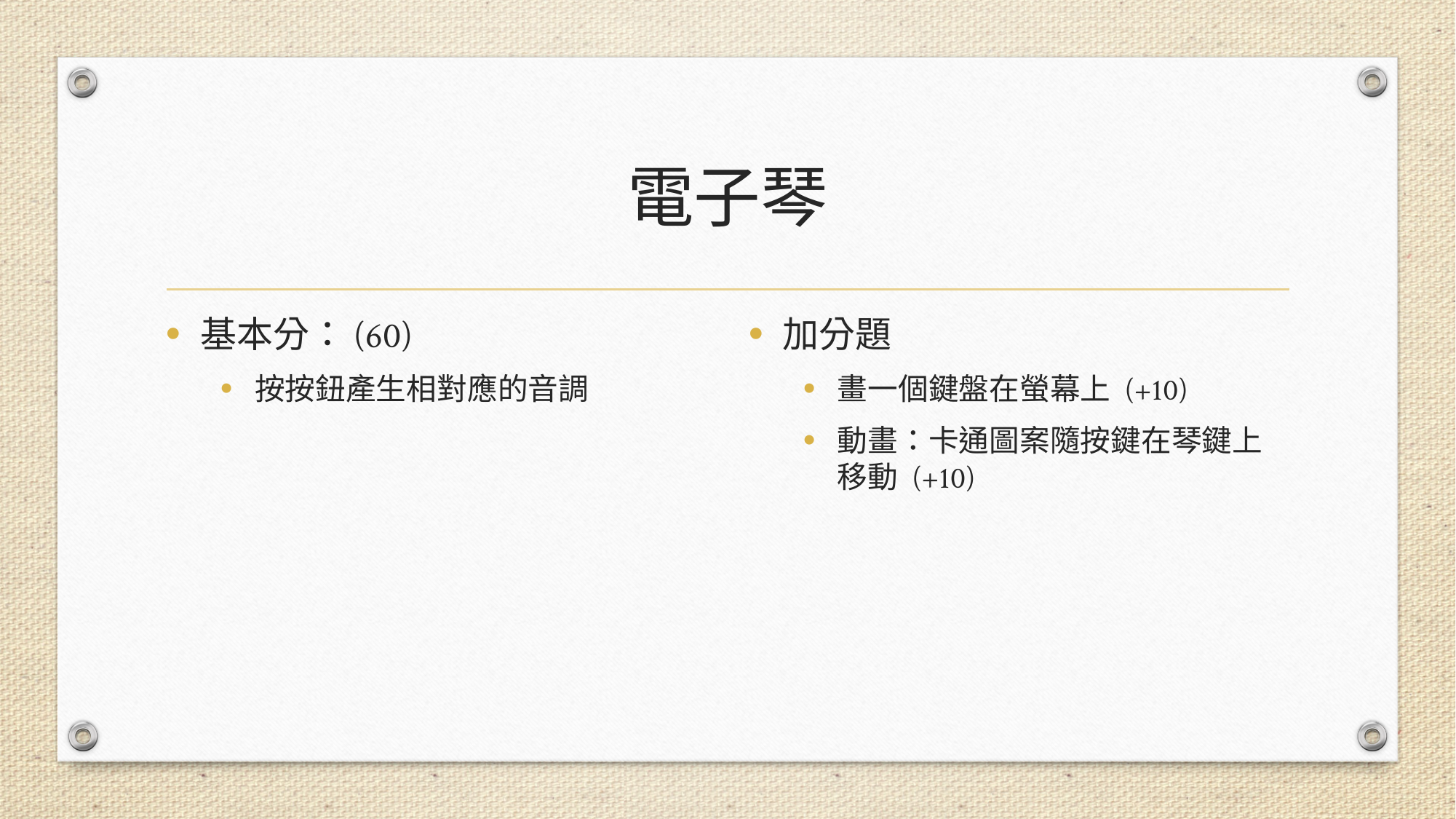

# 電子琴
基本分：(60)
按按鈕產生相對應的音調
加分題
畫一個鍵盤在螢幕上 (+10)
動畫：卡通圖案隨按鍵在琴鍵上移動 (+10)